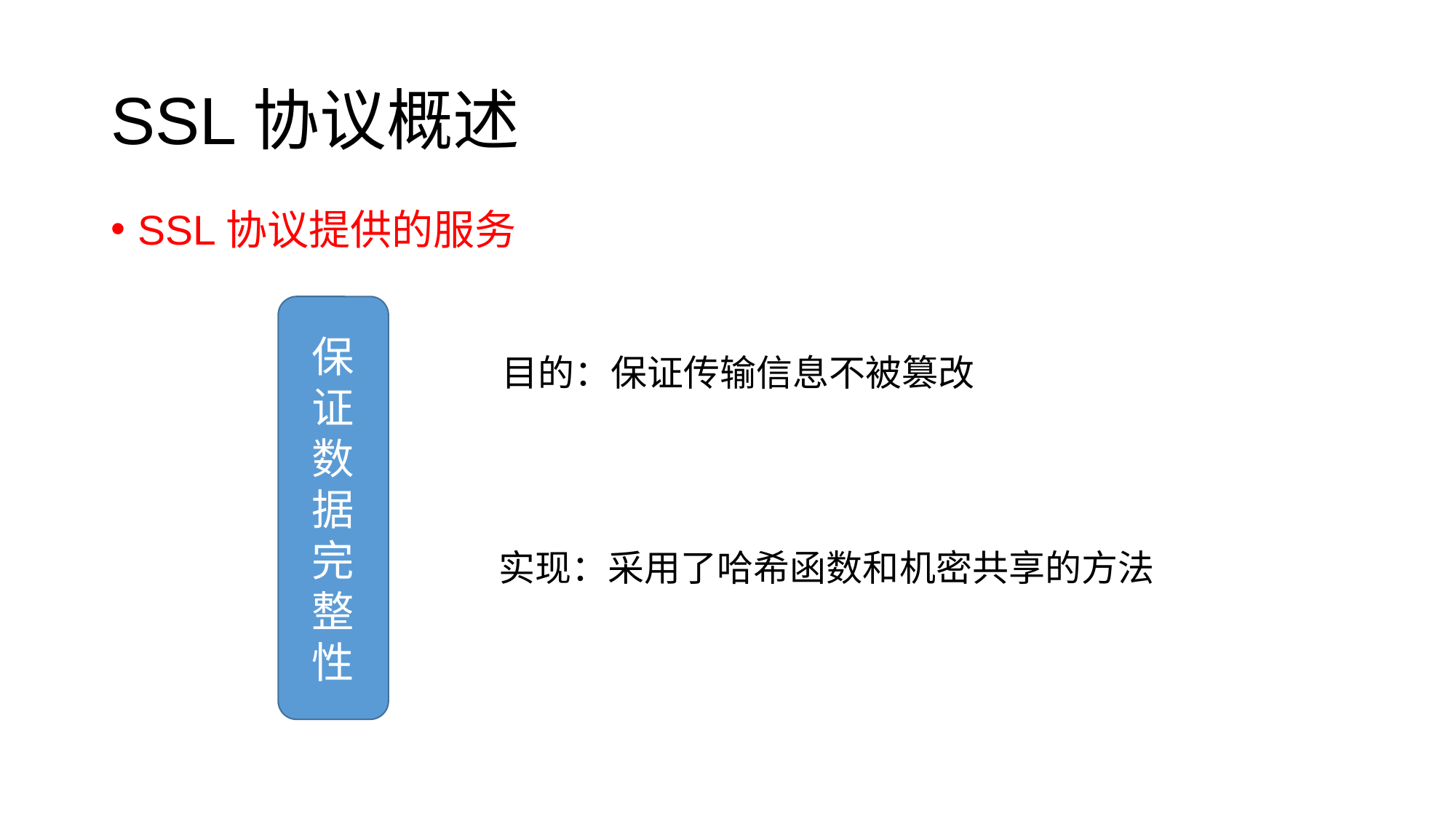

# SSL协议概述
SSL协议提供的服务
保证数据完整性
目的：保证传输信息不被篡改
实现：采用了哈希函数和机密共享的方法